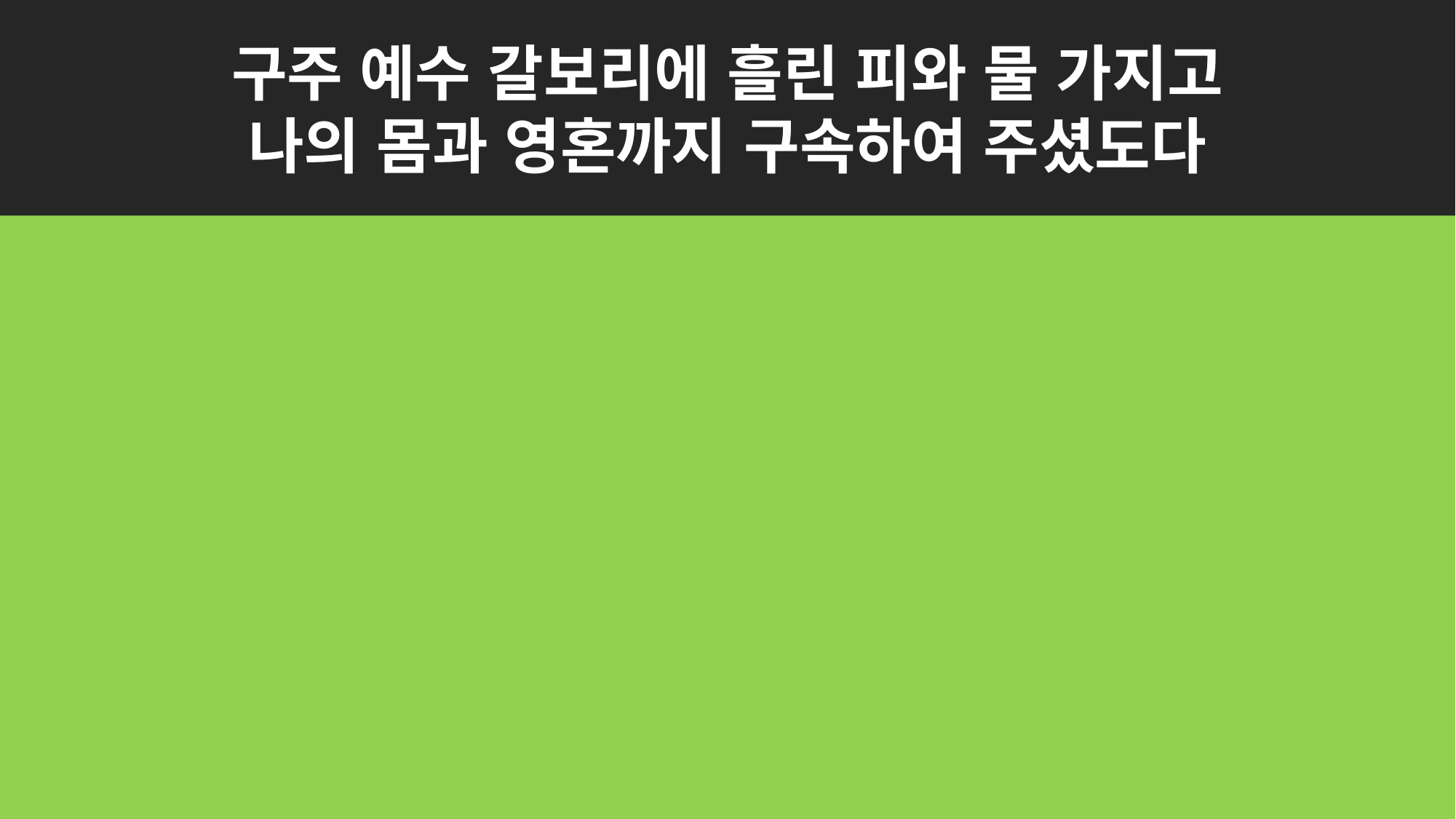

구주 예수 갈보리에 흘린 피와 물 가지고
나의 몸과 영혼까지 구속하여 주셨도다